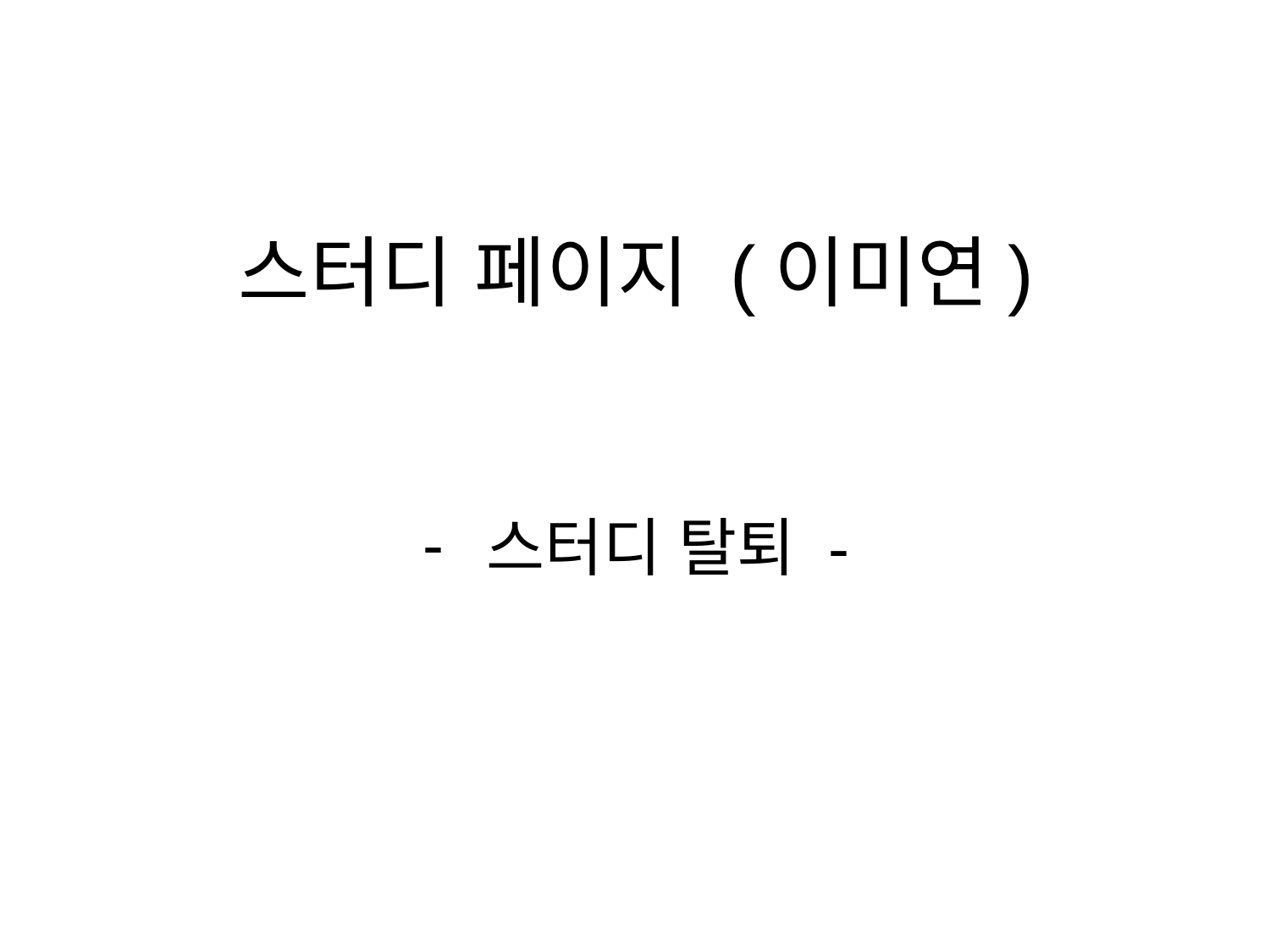

# 스터디 페이지 (이미연)
스터디 탈퇴 -